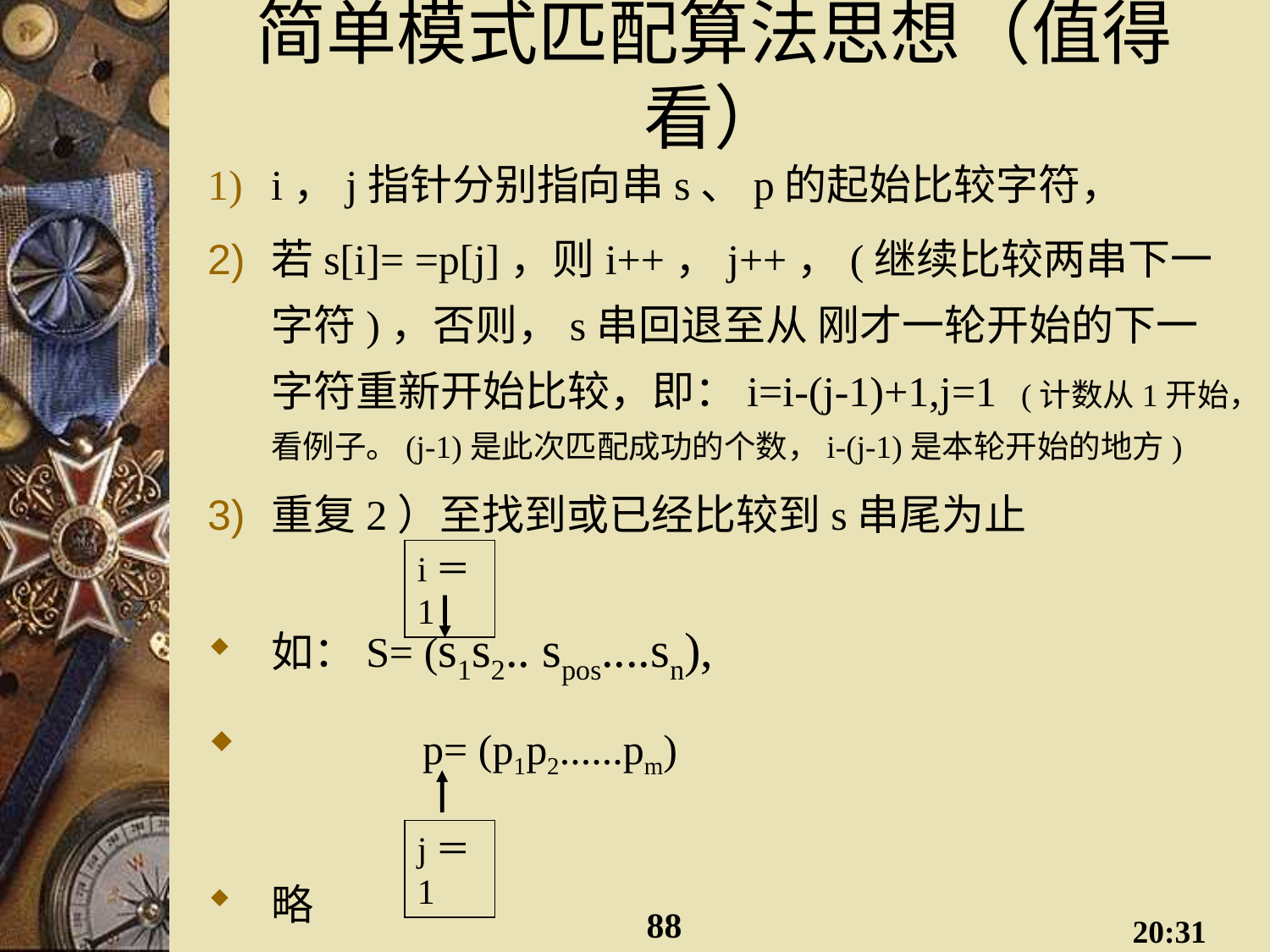

# 简单模式匹配算法思想（值得看）

i，j指针分别指向串s、p的起始比较字符，
若s[i]= =p[j]，则i++，j++，(继续比较两串下一字符)，否则，s串回退至从 刚才一轮开始的下一字符重新开始比较，即：i=i-(j-1)+1,j=1   (计数从1开始，看例子。(j-1)是此次匹配成功的个数，i-(j-1)是本轮开始的地方)
重复2）至找到或已经比较到s串尾为止

如：S= (s1s2.. spos....sn),
	  p= (p1p2......pm)

略
i＝1

j＝1